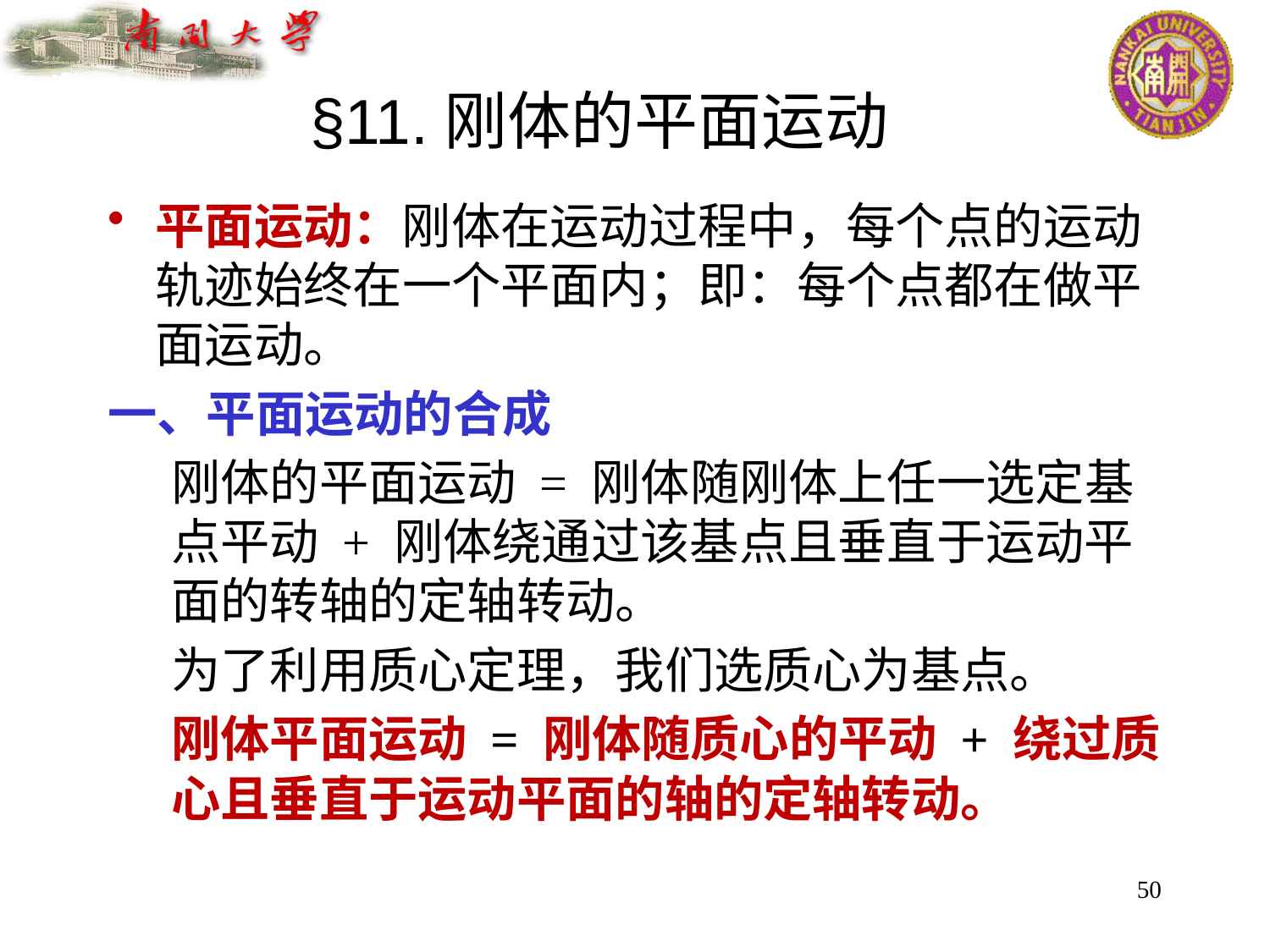

# §11.刚体的平面运动
平面运动：刚体在运动过程中，每个点的运动轨迹始终在一个平面内；即：每个点都在做平面运动。
一、平面运动的合成
刚体的平面运动 = 刚体随刚体上任一选定基点平动 + 刚体绕通过该基点且垂直于运动平面的转轴的定轴转动。
为了利用质心定理，我们选质心为基点。
刚体平面运动 = 刚体随质心的平动 + 绕过质心且垂直于运动平面的轴的定轴转动。

50